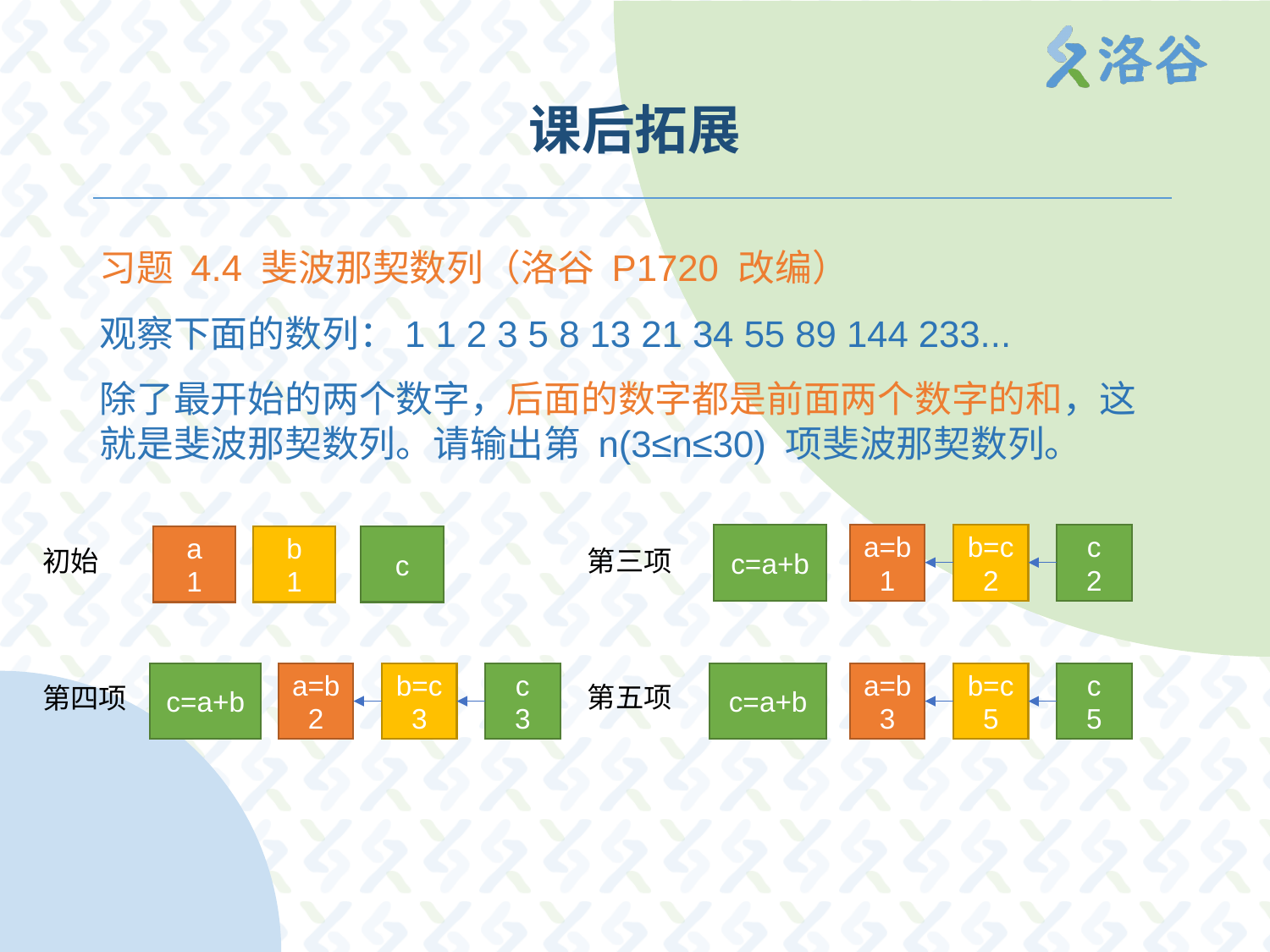

# 课后拓展
习题 4.4 斐波那契数列（洛谷 P1720 改编）
观察下面的数列：1 1 2 3 5 8 13 21 34 55 89 144 233...
除了最开始的两个数字，后面的数字都是前面两个数字的和，这就是斐波那契数列。请输出第 n(3≤n≤30) 项斐波那契数列。
c=a+b
a=b
1
b=c
2
c
2
a
1
b
1
c
第三项
初始
c=a+b
a=b
3
b=c
5
c
5
c=a+b
a=b
2
b=c
3
c
3
第五项
第四项